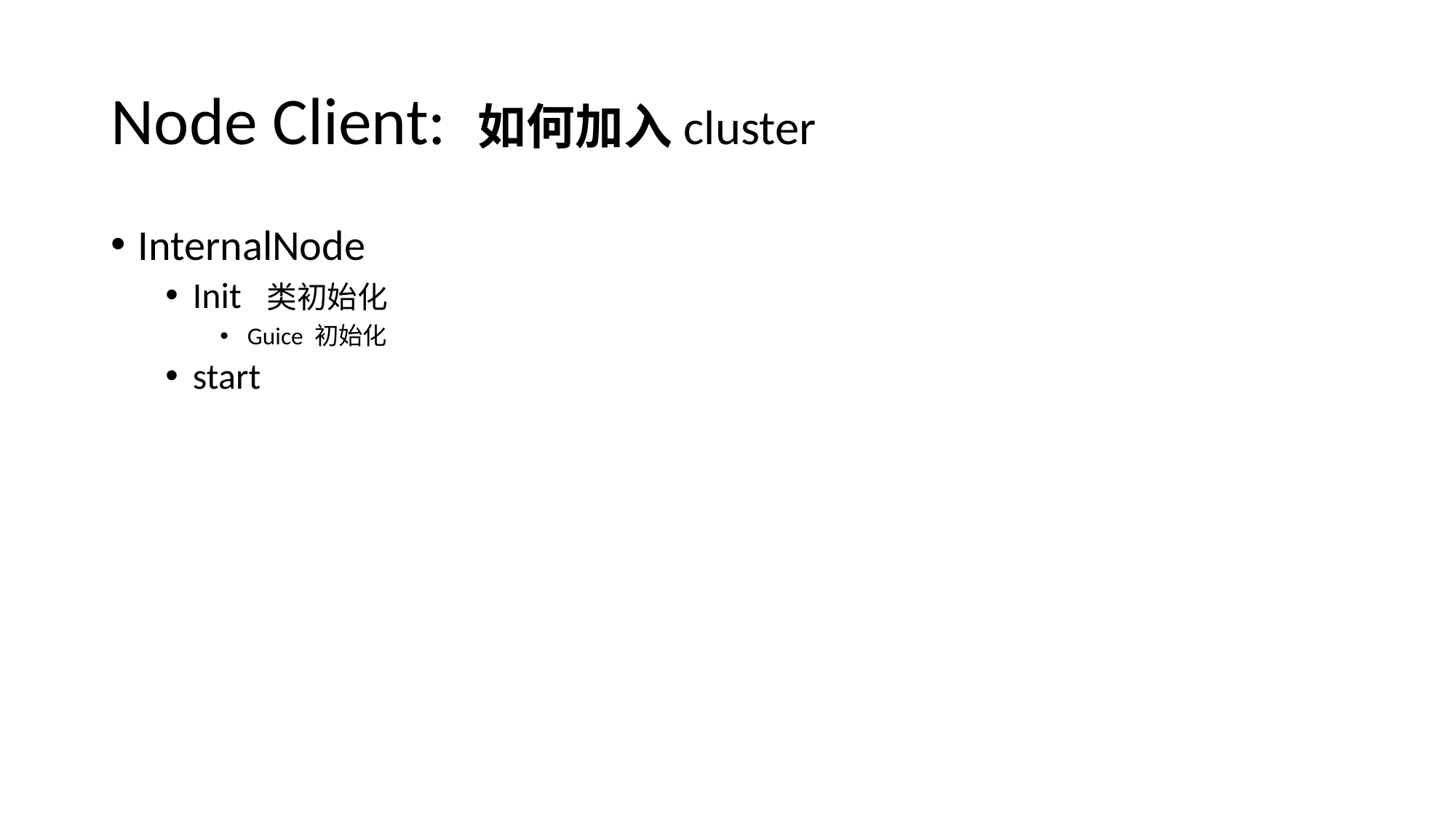

# Node Client: 如何加入cluster
InternalNode
Init  类初始化
Guice 初始化
start